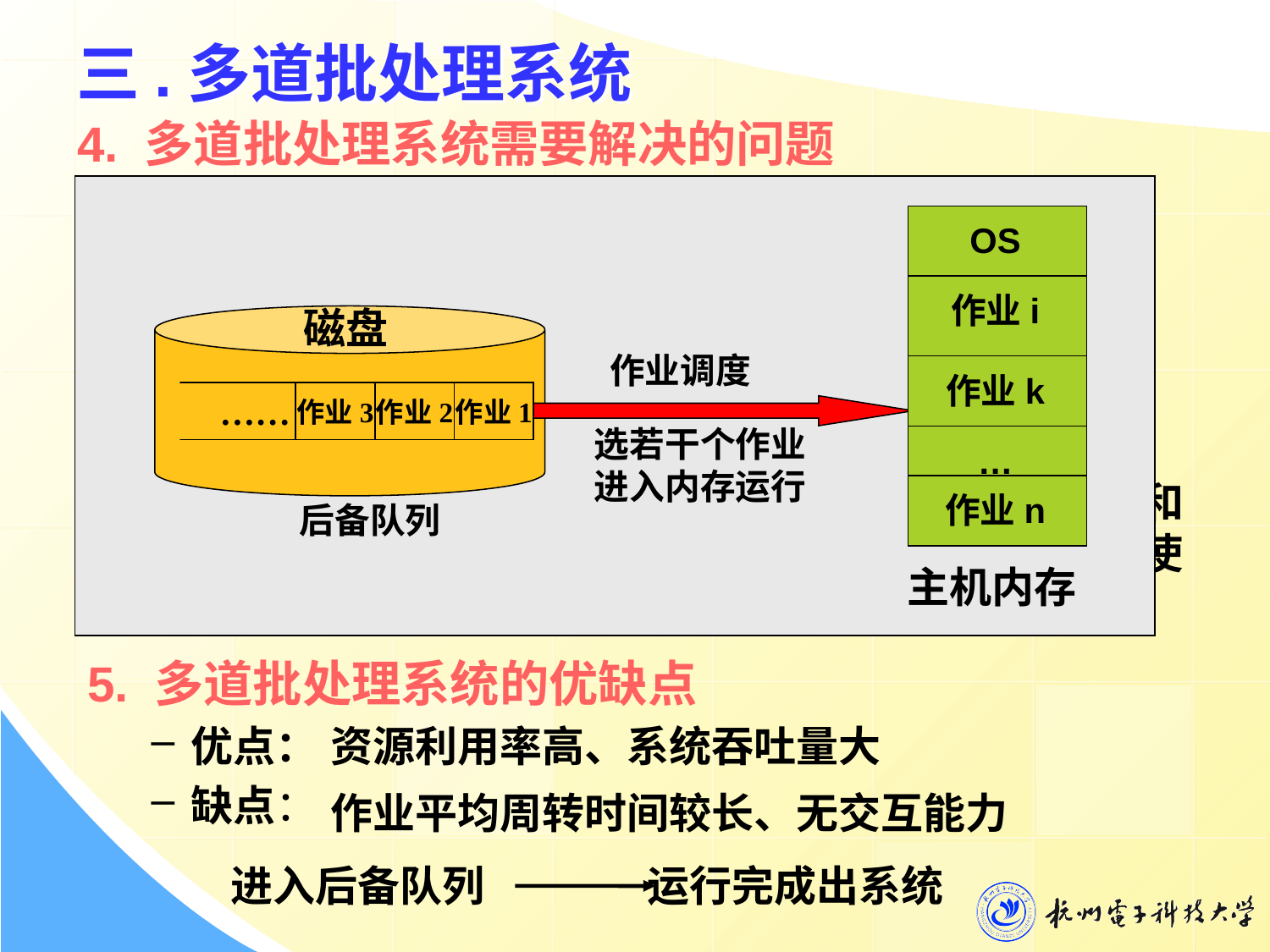

# 三.多道批处理系统
4. 多道批处理系统需要解决的问题
处理机管理问题
内存管理问题
I/O设备管理问题
文件管理问题
作业管理问题
操作系统概念：操作系统是一组控制和管理计算机硬件和软件资源，合理地对各类作业进行调度，以及方便用户使用的程序的集合。

OS

作业i

磁盘

作业调度
作业k

     ……
作业3
作业2
作业1

选若干个作业
进入内存运行
…

作业n

后备队列
主机内存
5. 多道批处理系统的优缺点
优点：
缺点：
资源利用率高、系统吞吐量大
作业平均周转时间较长、无交互能力
进入后备队列                 运行完成出系统